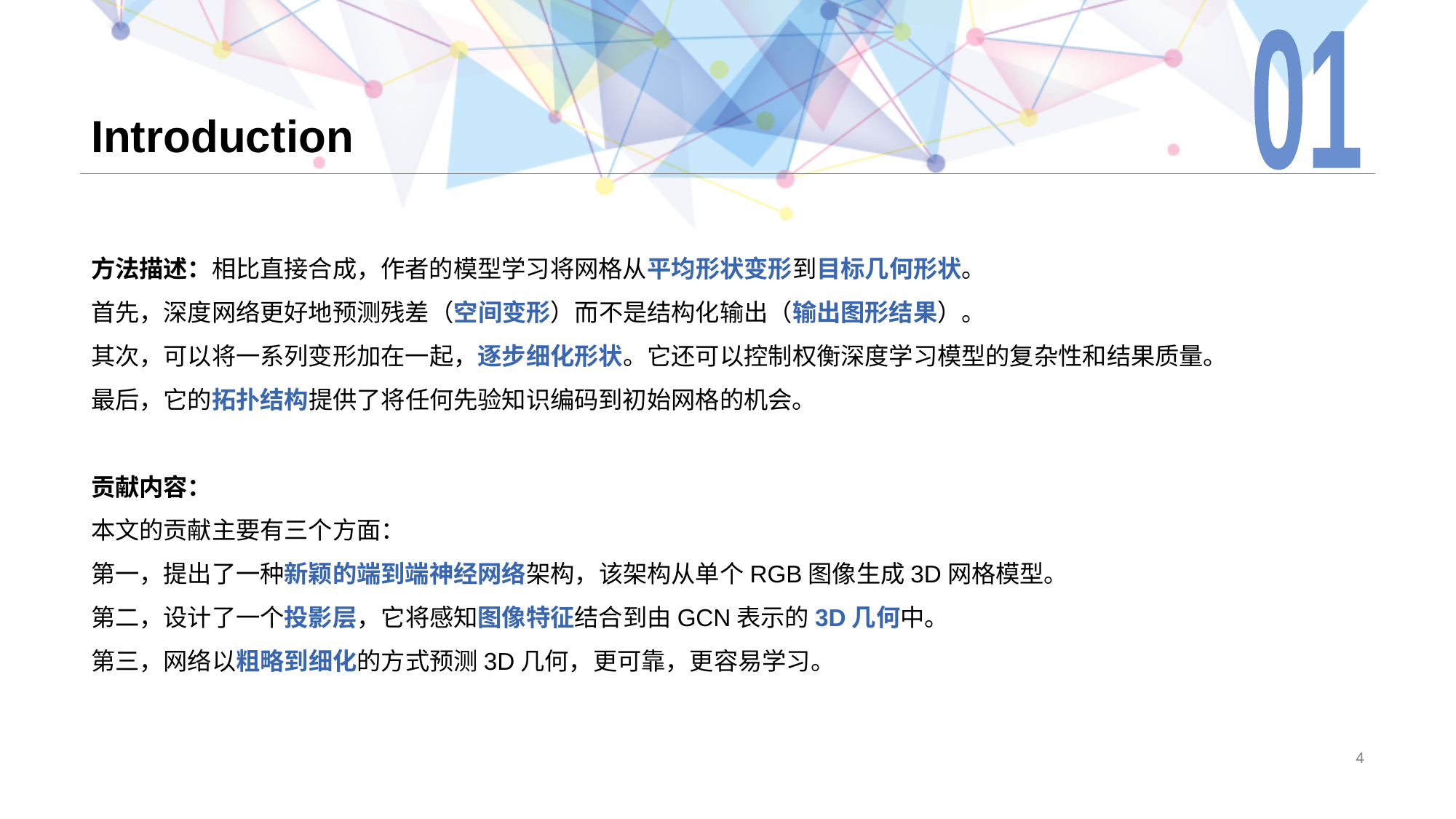

01
# Introduction
方法描述：相比直接合成，作者的模型学习将网格从平均形状变形到目标几何形状。
首先，深度网络更好地预测残差（空间变形）而不是结构化输出（输出图形结果）。
其次，可以将一系列变形加在一起，逐步细化形状。它还可以控制权衡深度学习模型的复杂性和结果质量。
最后，它的拓扑结构提供了将任何先验知识编码到初始网格的机会。

贡献内容：
本文的贡献主要有三个方面：
第一，提出了一种新颖的端到端神经网络架构，该架构从单个RGB图像生成3D网格模型。
第二，设计了一个投影层，它将感知图像特征结合到由GCN表示的3D几何中。
第三，网络以粗略到细化的方式预测3D几何，更可靠，更容易学习。

4